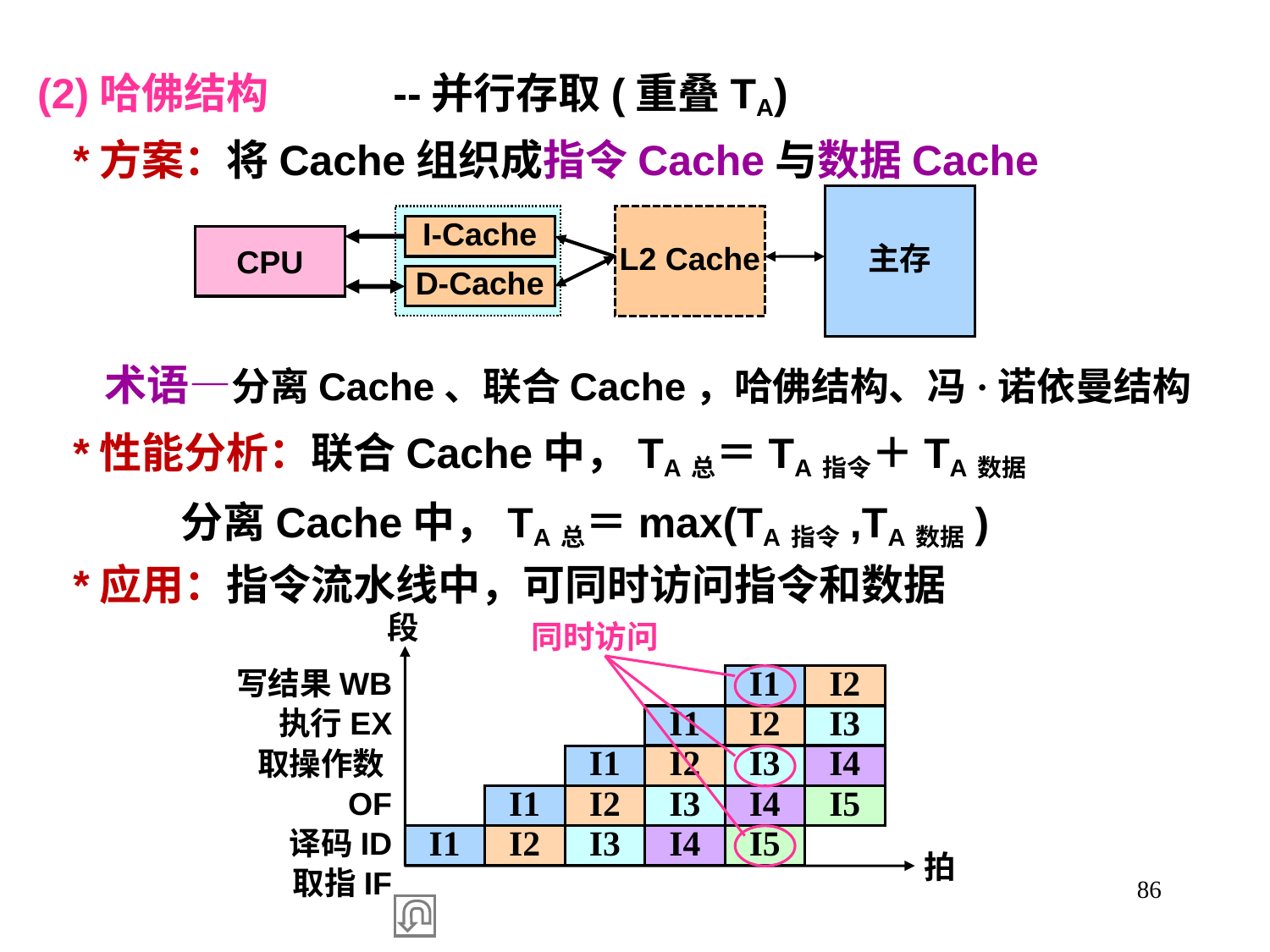

(2)哈佛结构            --并行存取(重叠TA)
   *方案：将Cache组织成指令Cache与数据Cache
主存

L2 Cache
I-Cache
CPU

D-Cache

      术语—分离Cache、联合Cache，哈佛结构、冯·诺依曼结构
   *性能分析：联合Cache中，TA总＝TA指令＋TA数据
              分离Cache中，TA总＝max(TA指令,TA数据)
   *应用：指令流水线中，可同时访问指令和数据
段

写结果WB
  执行EX
取操作数OF
  译码ID
  取指IF
I1
I2
I1
I2
I3
I1
I2
I3
I4
I1
I2
I3
I4
I5
I1
I2
I3
I4
I5
拍

同时访问

86